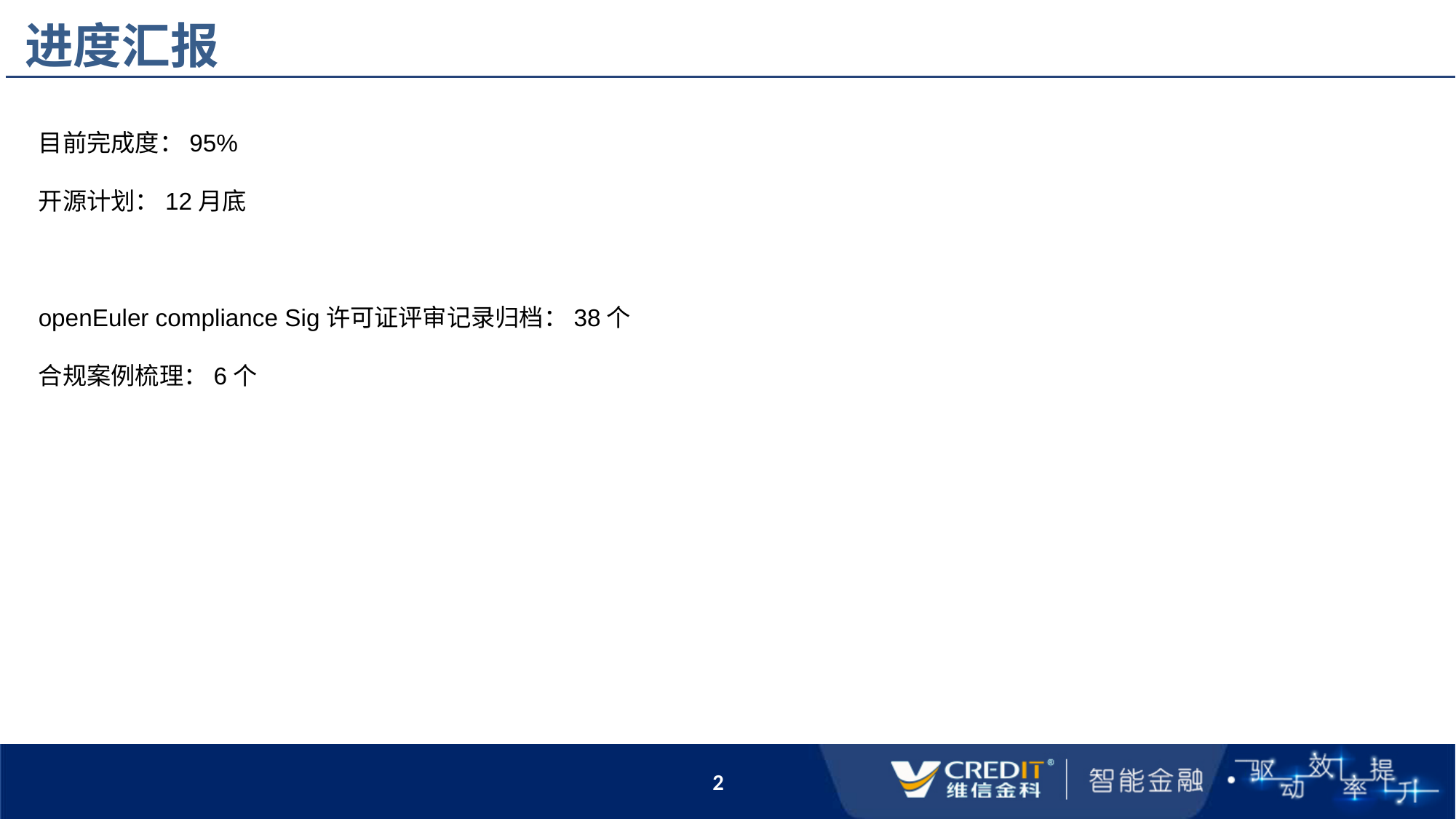

进度汇报
目前完成度：95%
开源计划：12月底

openEuler compliance Sig许可证评审记录归档：38个
合规案例梳理：6个
2